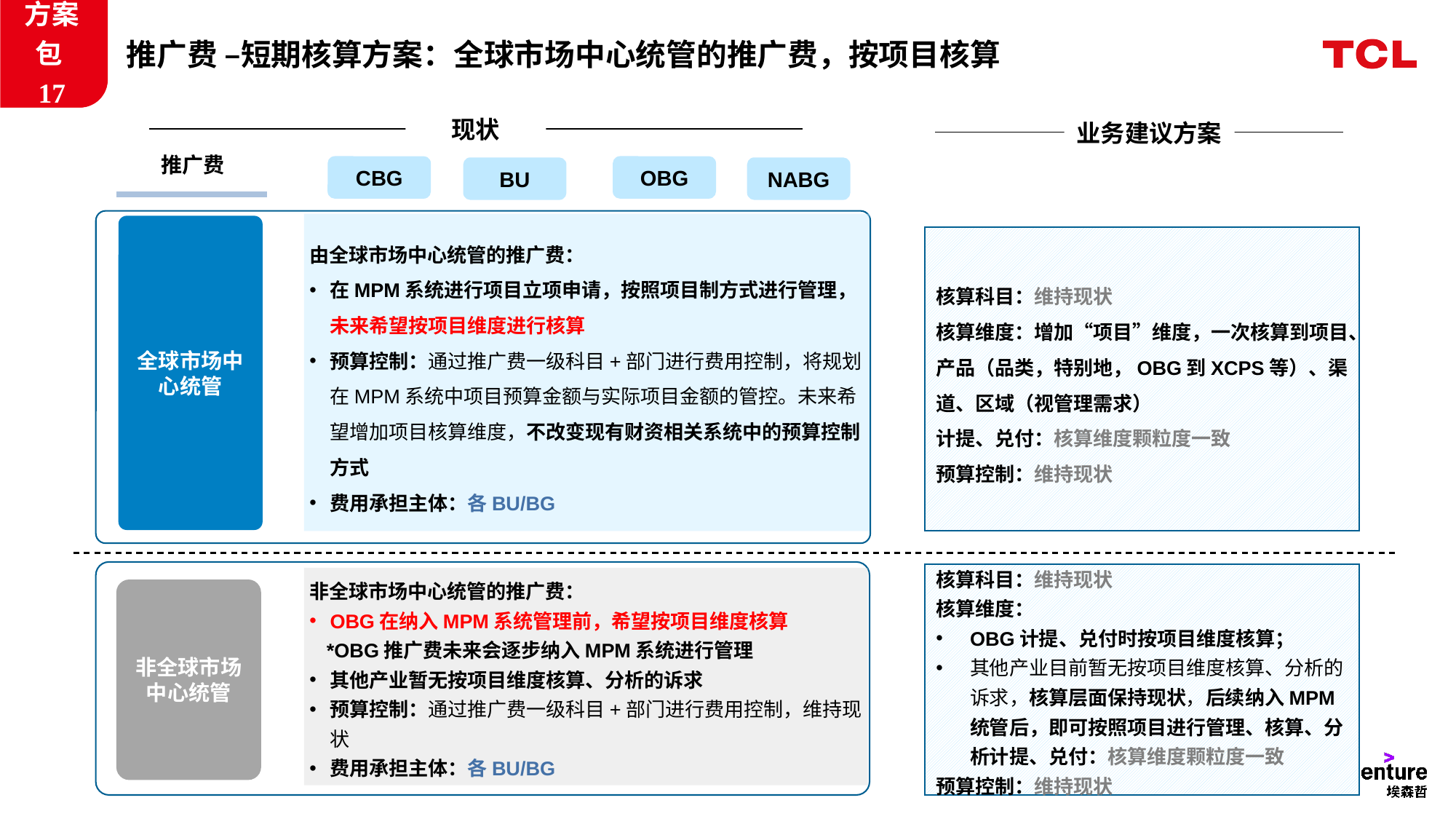

方案包17
# 推广费 –短期核算方案：全球市场中心统管的推广费，按项目核算
现状
业务建议方案
推广费
CBG
OBG
NABG
BU

由全球市场中心统管的推广费：
在MPM系统进行项目立项申请，按照项目制方式进行管理，未来希望按项目维度进行核算
预算控制：通过推广费一级科目+部门进行费用控制，将规划在MPM系统中项目预算金额与实际项目金额的管控。未来希望增加项目核算维度，不改变现有财资相关系统中的预算控制方式
费用承担主体：各BU/BG
全球市场中心统管
核算科目：维持现状
核算维度：增加“项目”维度，一次核算到项目、产品（品类，特别地，OBG到XCPS等）、渠道、区域（视管理需求）
计提、兑付：核算维度颗粒度一致
预算控制：维持现状

核算科目：维持现状
核算维度：
OBG计提、兑付时按项目维度核算；
其他产业目前暂无按项目维度核算、分析的诉求，核算层面保持现状，后续纳入MPM统管后，即可按照项目进行管理、核算、分析计提、兑付：核算维度颗粒度一致
预算控制：维持现状
非全球市场中心统管的推广费：
OBG在纳入MPM系统管理前，希望按项目维度核算
*OBG推广费未来会逐步纳入MPM系统进行管理
其他产业暂无按项目维度核算、分析的诉求
预算控制：通过推广费一级科目+部门进行费用控制，维持现状
费用承担主体：各BU/BG
非全球市场中心统管